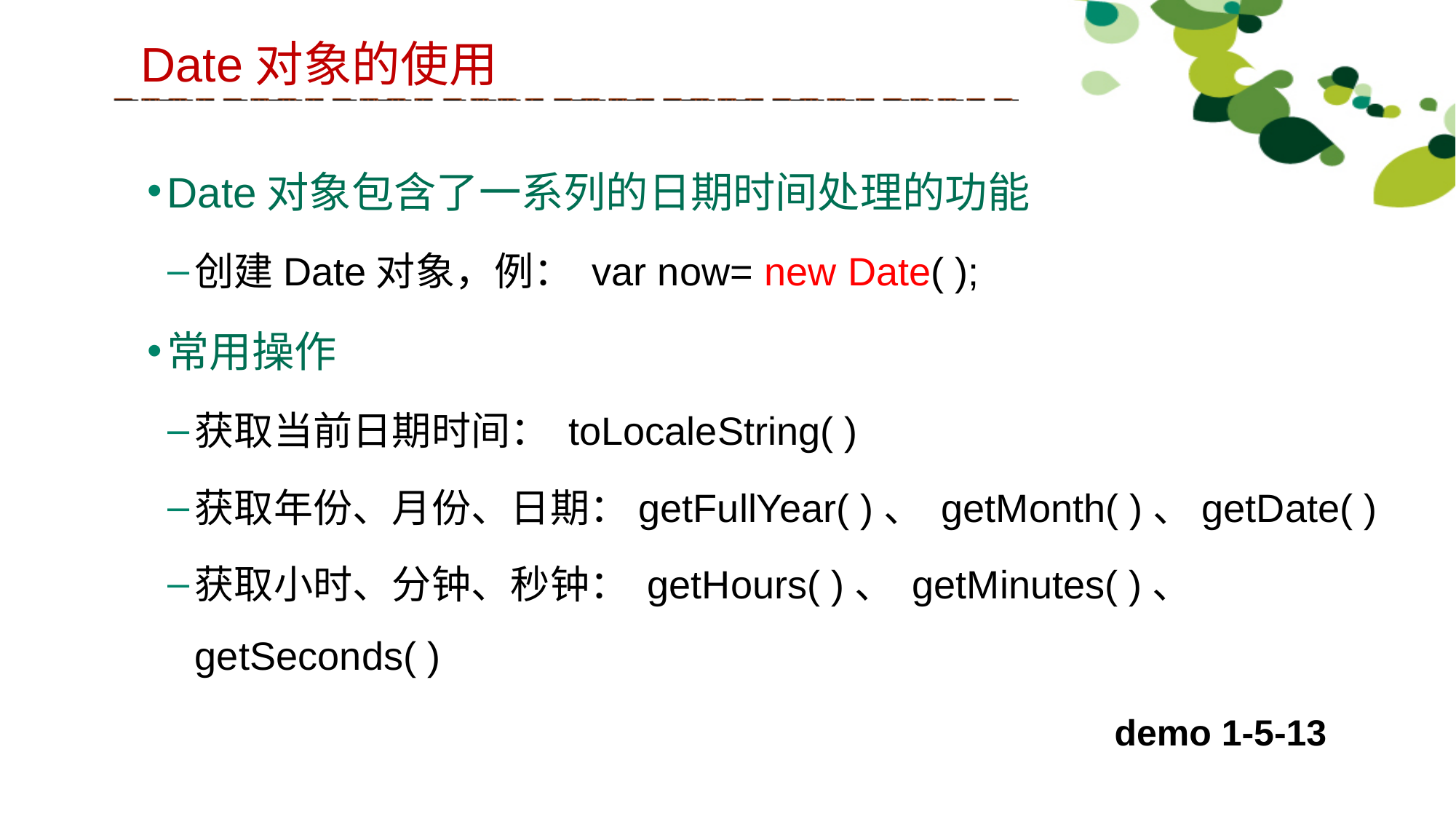

Date对象的使用
Date对象包含了一系列的日期时间处理的功能
创建Date对象，例： var now= new Date( );
常用操作
获取当前日期时间： toLocaleString( )
获取年份、月份、日期：getFullYear( )、 getMonth( )、getDate( )
获取小时、分钟、秒钟： getHours( )、 getMinutes( )、 getSeconds( )
demo 1-5-13